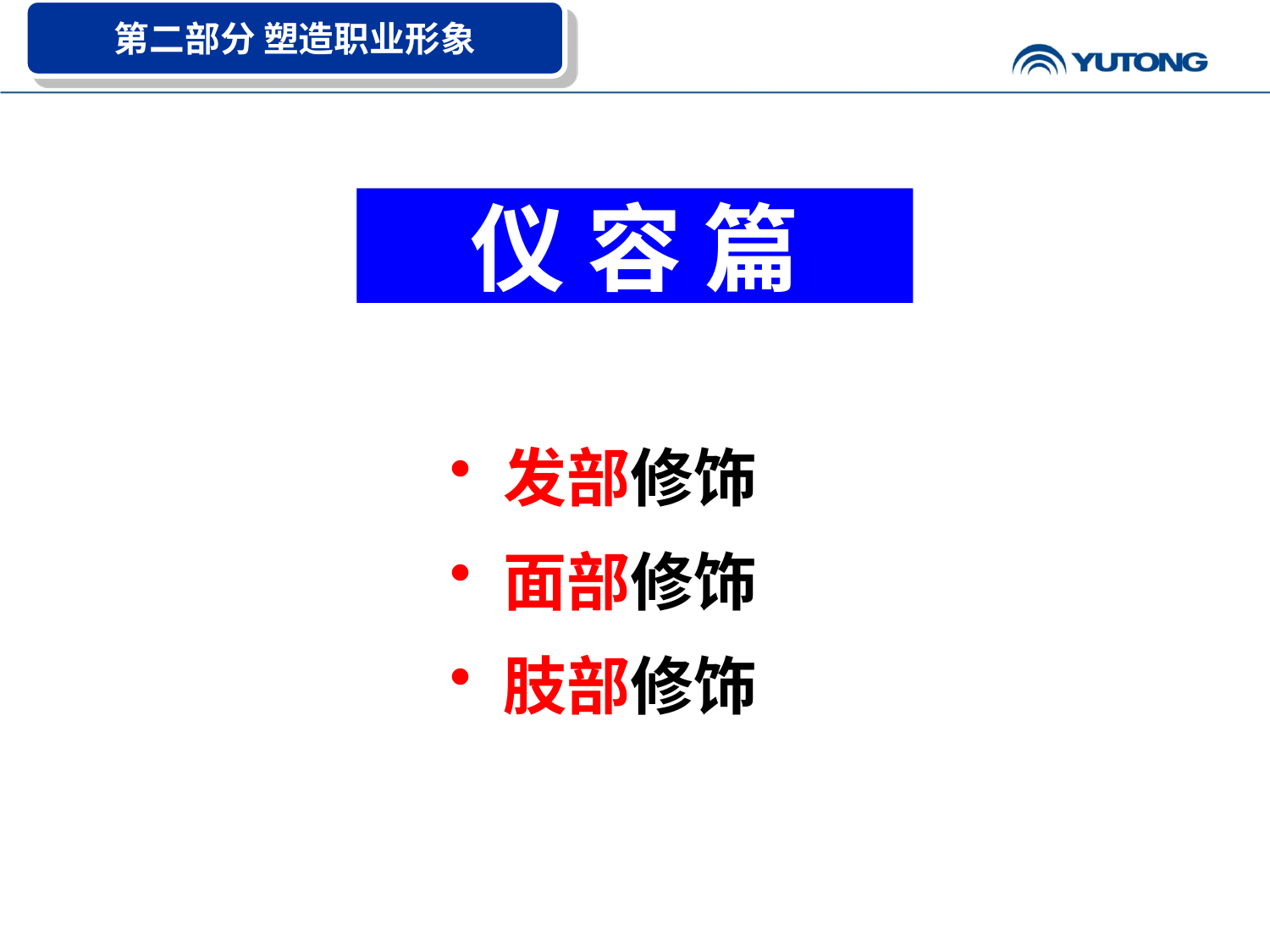

第二部分 塑造职业形象
# 仪 容 篇
发部修饰
面部修饰
肢部修饰